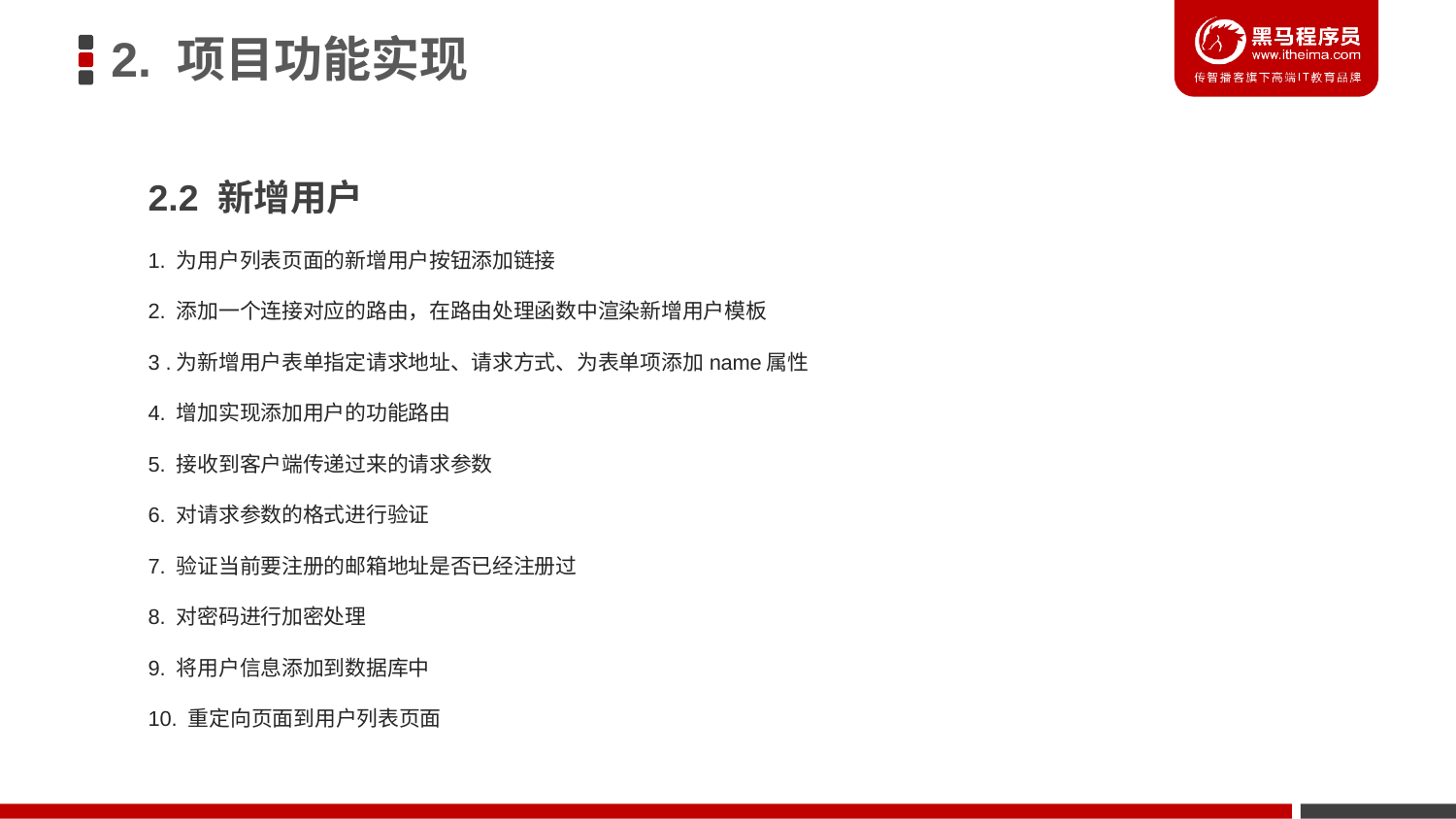

2. 项目功能实现
2.2 新增用户
1. 为用户列表页面的新增用户按钮添加链接
2. 添加一个连接对应的路由，在路由处理函数中渲染新增用户模板
3 .为新增用户表单指定请求地址、请求方式、为表单项添加name属性
4. 增加实现添加用户的功能路由
5. 接收到客户端传递过来的请求参数
6. 对请求参数的格式进行验证
7. 验证当前要注册的邮箱地址是否已经注册过
8. 对密码进行加密处理
9. 将用户信息添加到数据库中
10. 重定向页面到用户列表页面